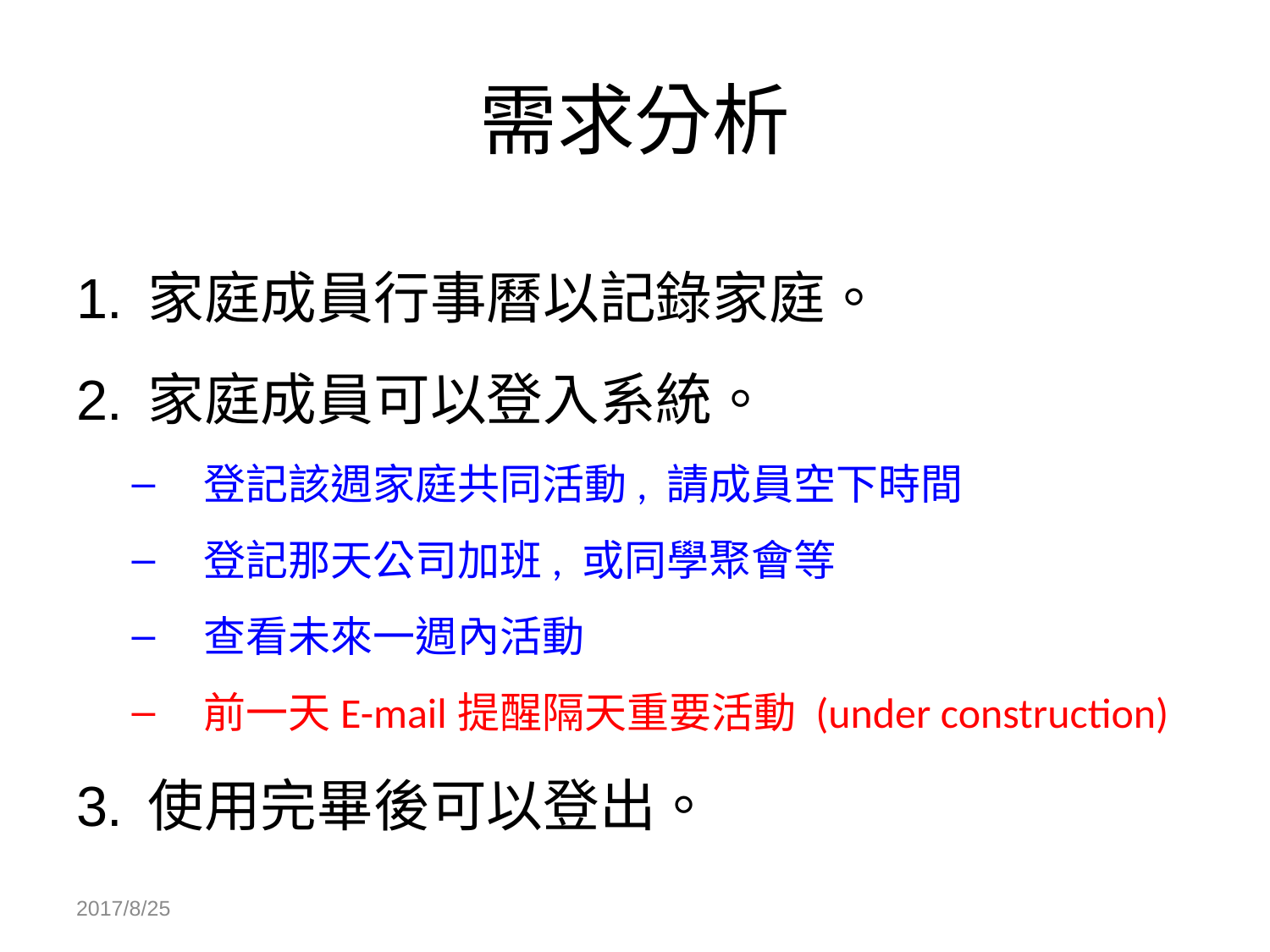

# 需求分析
家庭成員行事曆以記錄家庭。
家庭成員可以登入系統。
登記該週家庭共同活動, 請成員空下時間
登記那天公司加班, 或同學聚會等
查看未來一週內活動
前一天E-mail提醒隔天重要活動 (under construction)
使用完畢後可以登出。

2017/8/25